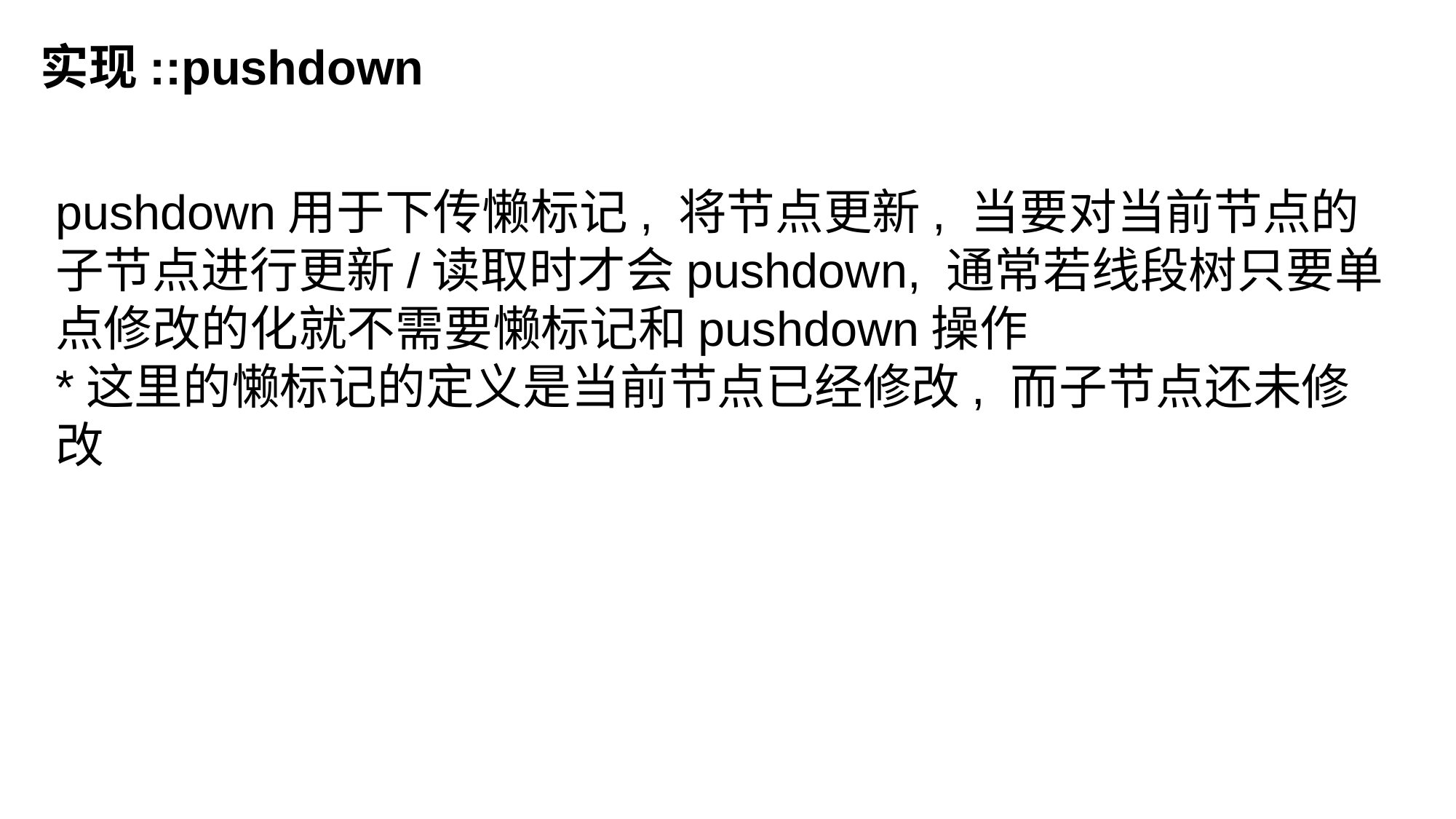

实现::pushdown
pushdown用于下传懒标记, 将节点更新, 当要对当前节点的子节点进行更新/读取时才会pushdown, 通常若线段树只要单点修改的化就不需要懒标记和pushdown操作
*这里的懒标记的定义是当前节点已经修改, 而子节点还未修改